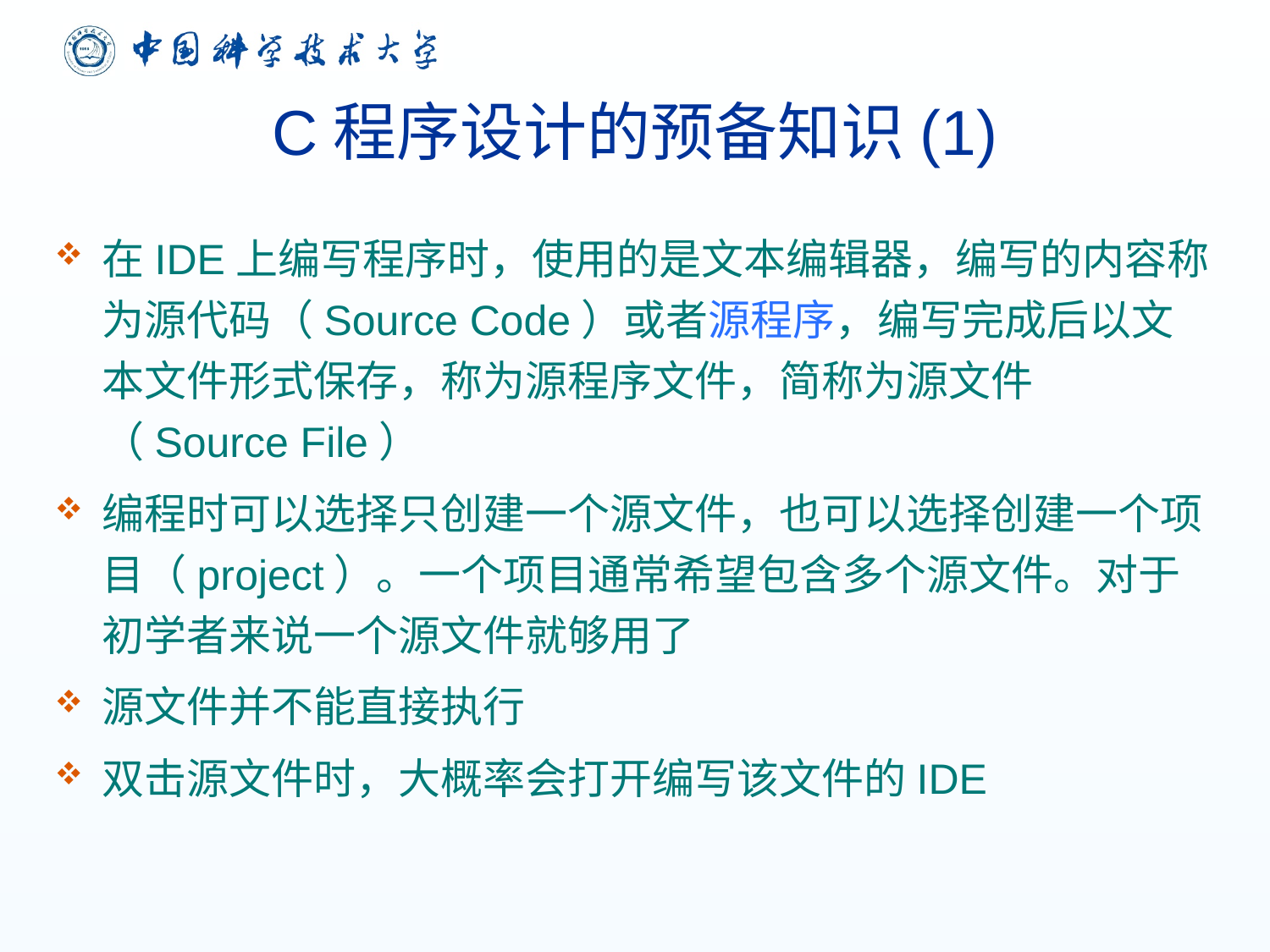

# C程序设计的预备知识(1)
在IDE上编写程序时，使用的是文本编辑器，编写的内容称为源代码（Source Code）或者源程序，编写完成后以文本文件形式保存，称为源程序文件，简称为源文件（Source File）
编程时可以选择只创建一个源文件，也可以选择创建一个项目（project）。一个项目通常希望包含多个源文件。对于初学者来说一个源文件就够用了
源文件并不能直接执行
双击源文件时，大概率会打开编写该文件的IDE